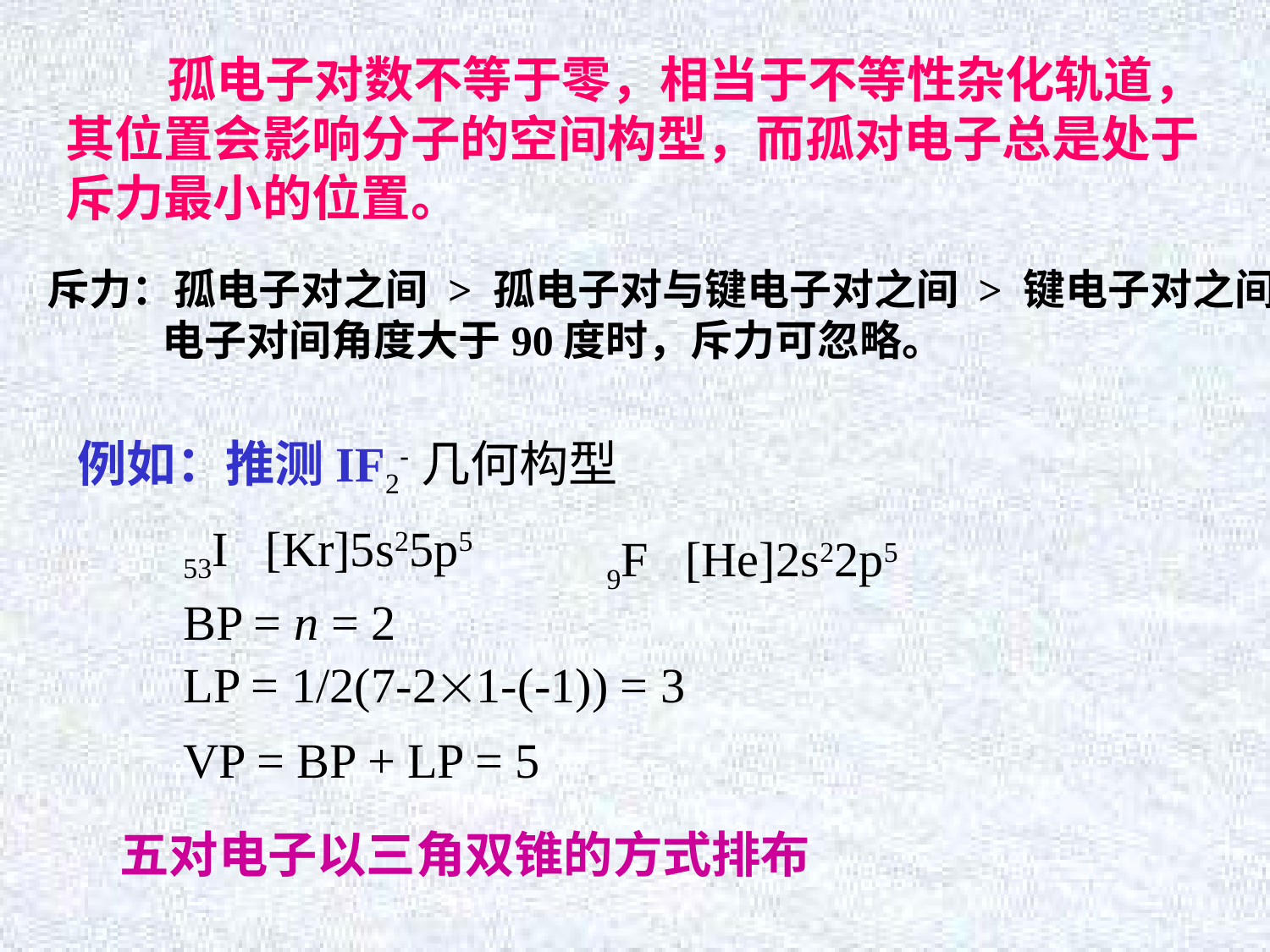

孤电子对数不等于零，相当于不等性杂化轨道，其位置会影响分子的空间构型，而孤对电子总是处于斥力最小的位置。
斥力：孤电子对之间 > 孤电子对与键电子对之间 > 键电子对之间
           电子对间角度大于90度时，斥力可忽略。
例如：推测IF2-几何构型
53I   [Kr]5s25p5
9F   [He]2s22p5
BP = n = 2
LP = 1/2(7-2×1-(-1)) = 3
VP = BP + LP = 5
五对电子以三角双锥的方式排布